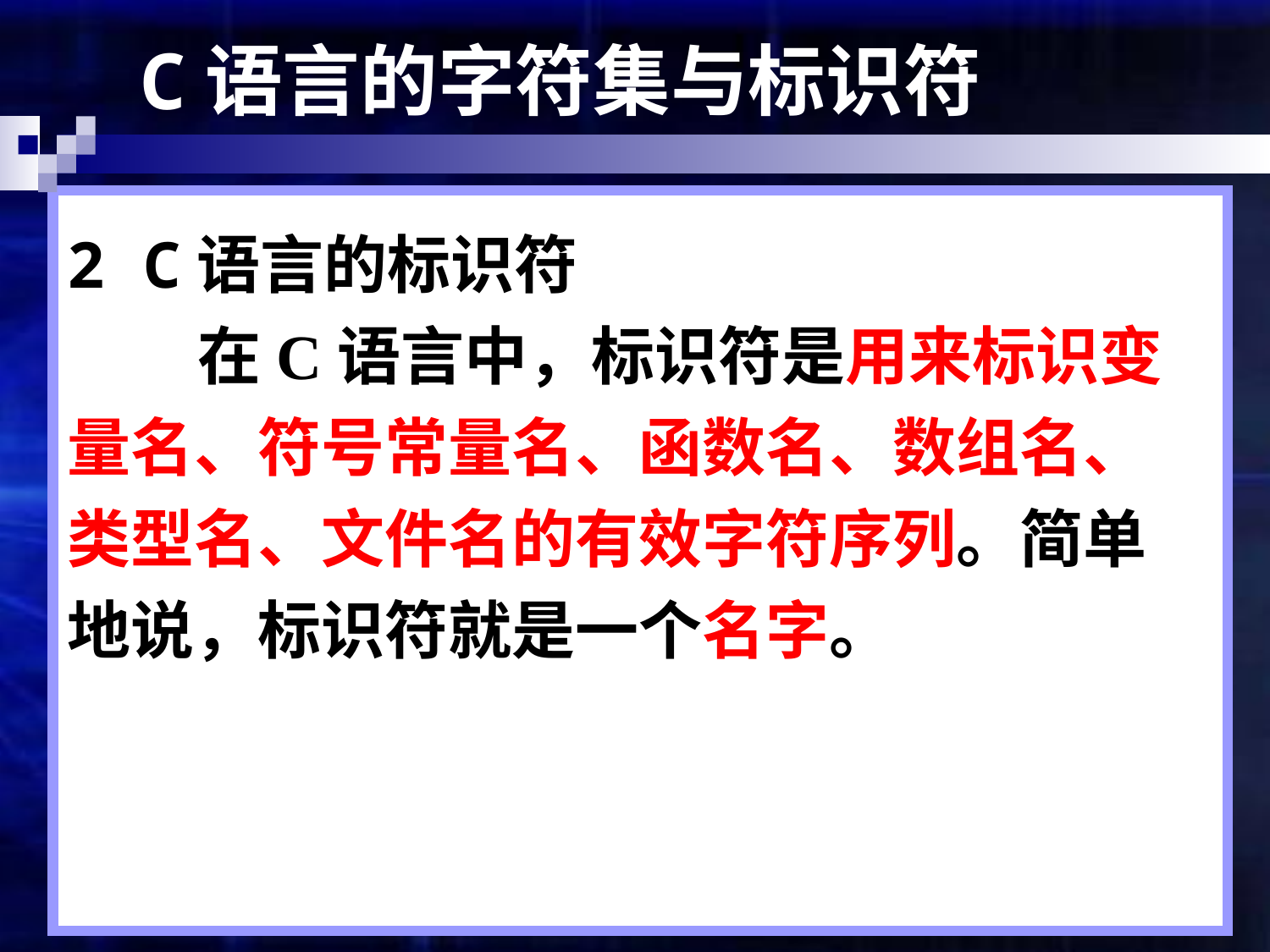

C语言的字符集与标识符
2 C语言的标识符
        在C语言中，标识符是用来标识变量名、符号常量名、函数名、数组名、类型名、文件名的有效字符序列。简单地说，标识符就是一个名字。